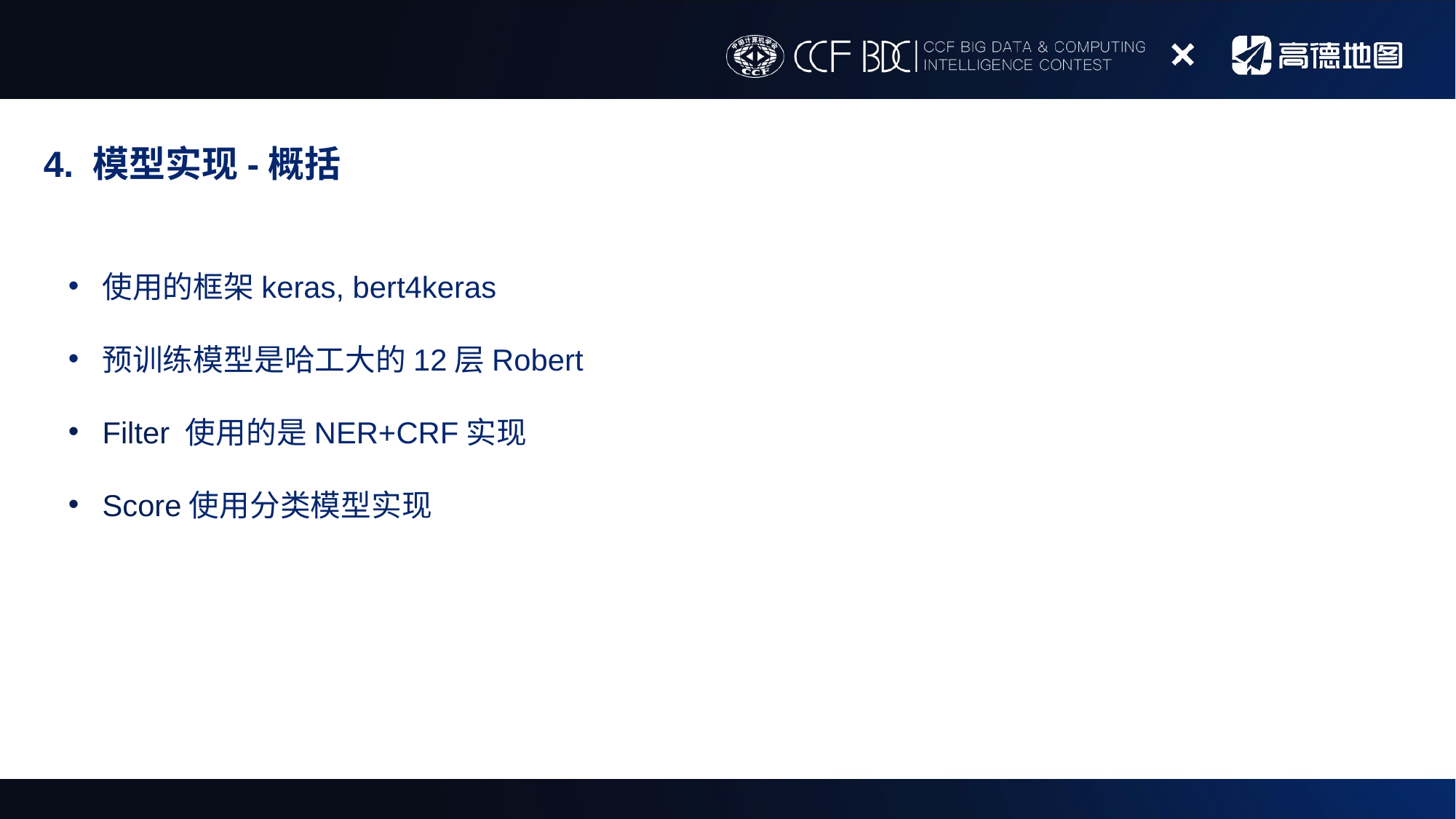

4. 模型实现-概括
使用的框架keras, bert4keras

预训练模型是哈工大的12层Robert

Filter 使用的是NER+CRF实现

Score使用分类模型实现